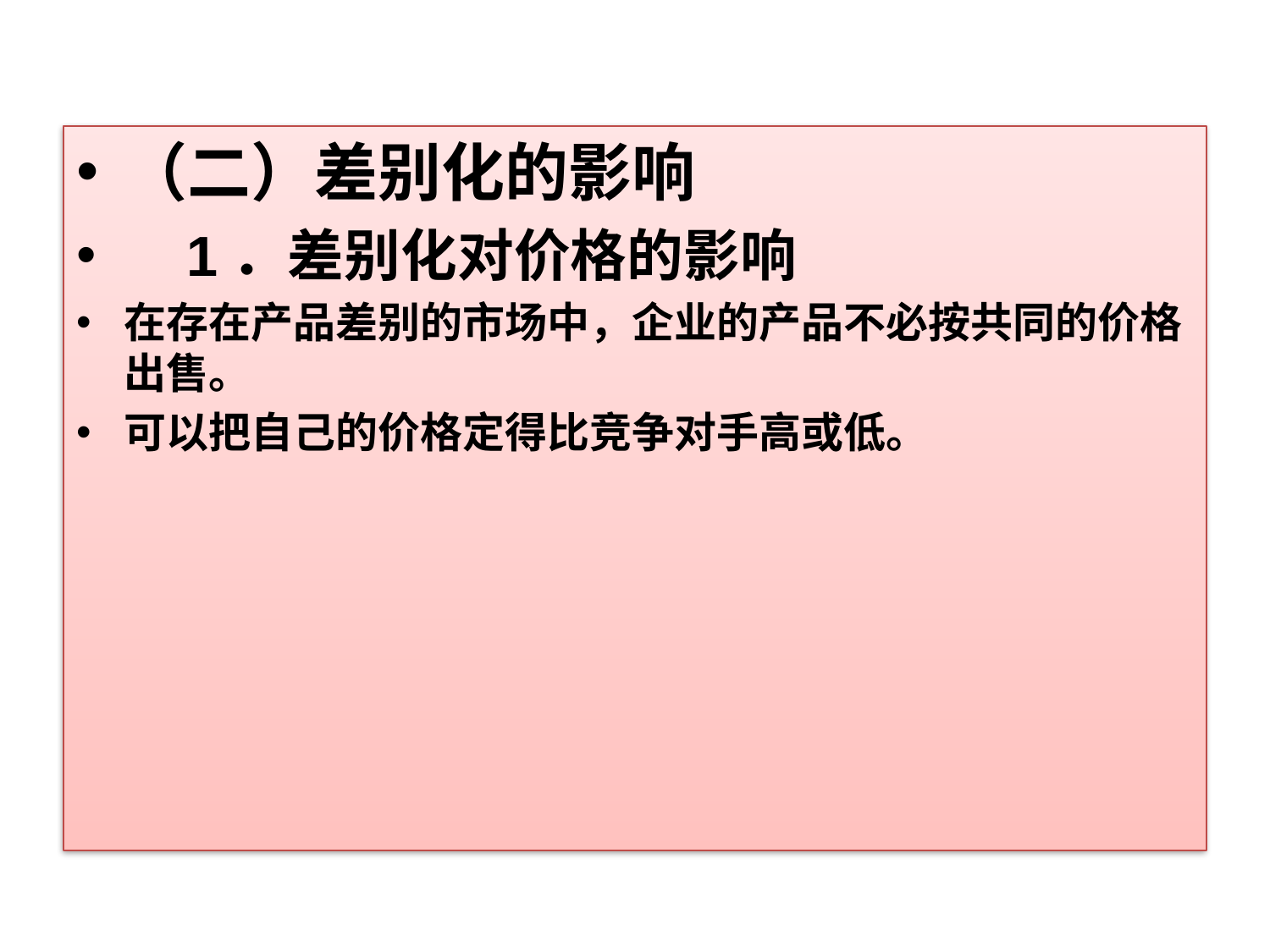

#
（二）差别化的影响
    1．差别化对价格的影响
在存在产品差别的市场中，企业的产品不必按共同的价格出售。
可以把自己的价格定得比竞争对手高或低。